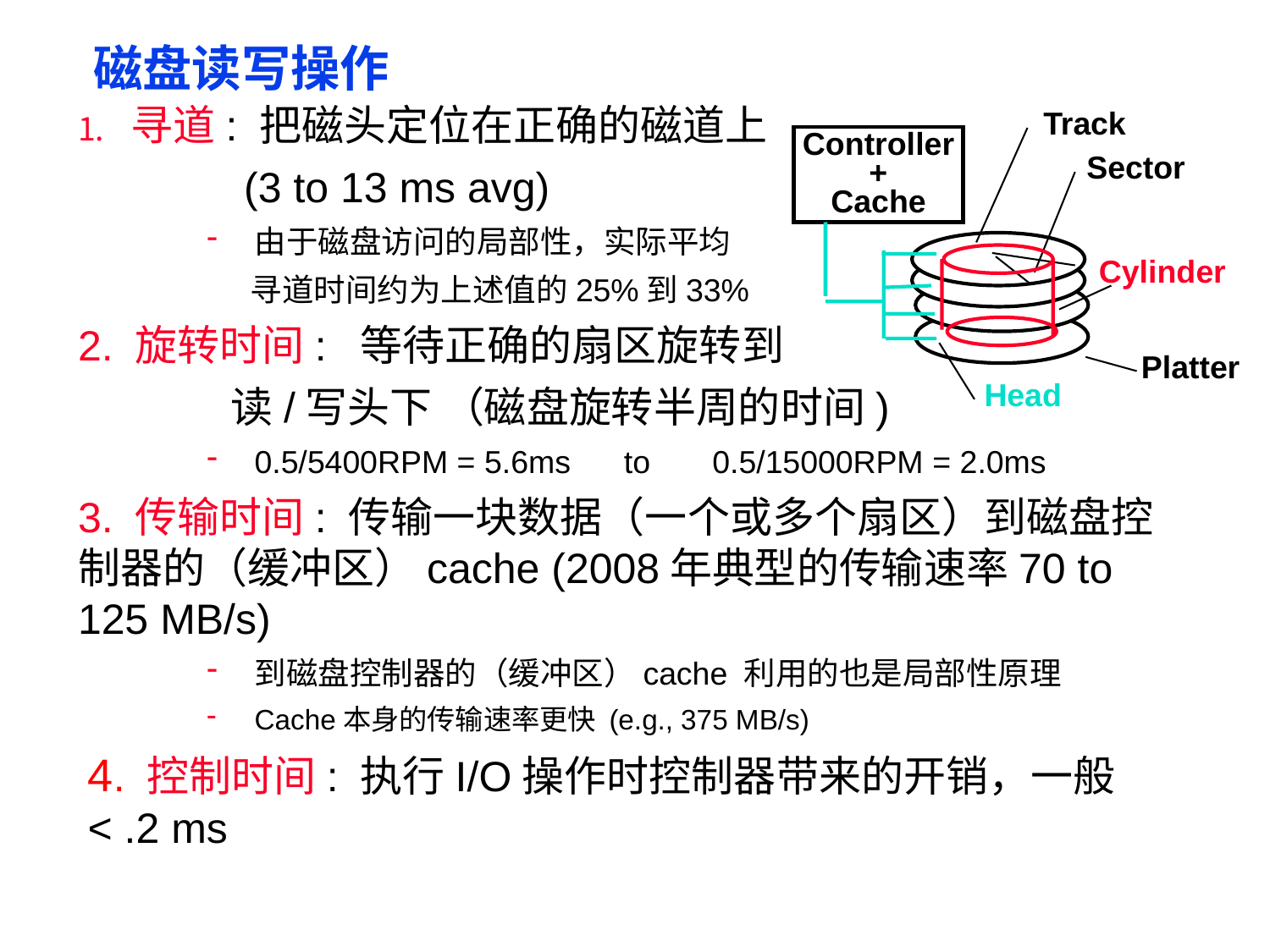

磁盘读写操作
寻道: 把磁头定位在正确的磁道上
              (3 to 13 ms avg)
由于磁盘访问的局部性，实际平均
     寻道时间约为上述值的25%到33%
2. 旋转时间:  等待正确的扇区旋转到
               读/写头下 （磁盘旋转半周的时间)
0.5/5400RPM = 5.6ms      to       0.5/15000RPM = 2.0ms
3. 传输时间: 传输一块数据（一个或多个扇区）到磁盘控制器的（缓冲区）cache (2008年典型的传输速率70 to 125 MB/s)
到磁盘控制器的（缓冲区）cache 利用的也是局部性原理
Cache本身的传输速率更快 (e.g., 375 MB/s)
4. 控制时间: 执行I/O操作时控制器带来的开销，一般 < .2 ms
Track

Controller
+
Cache
Sector

Cylinder

Platter

Head